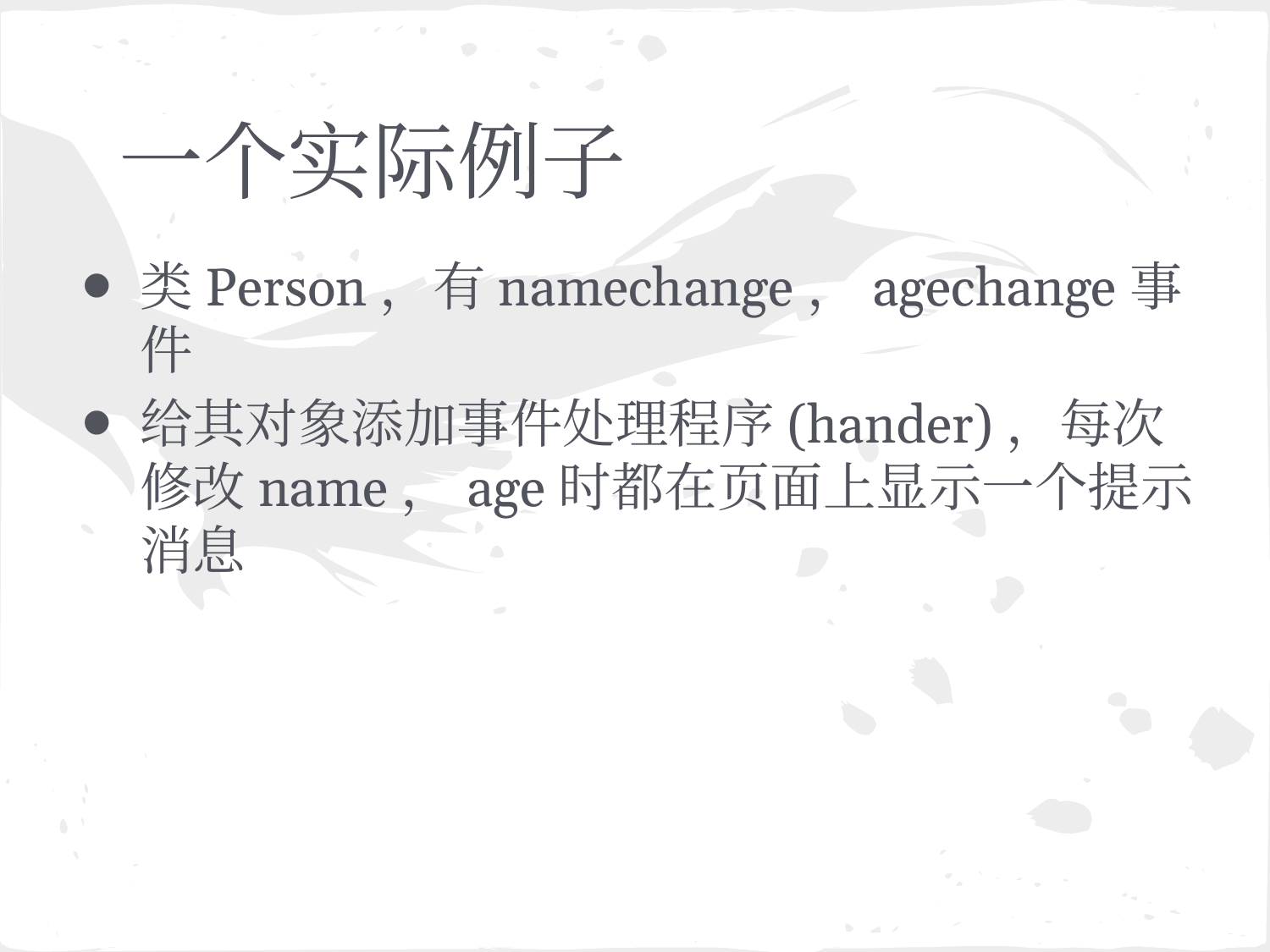

# 一个实际例子
类Person，有namechange，agechange事件
给其对象添加事件处理程序(hander)，每次修改name，age时都在页面上显示一个提示消息